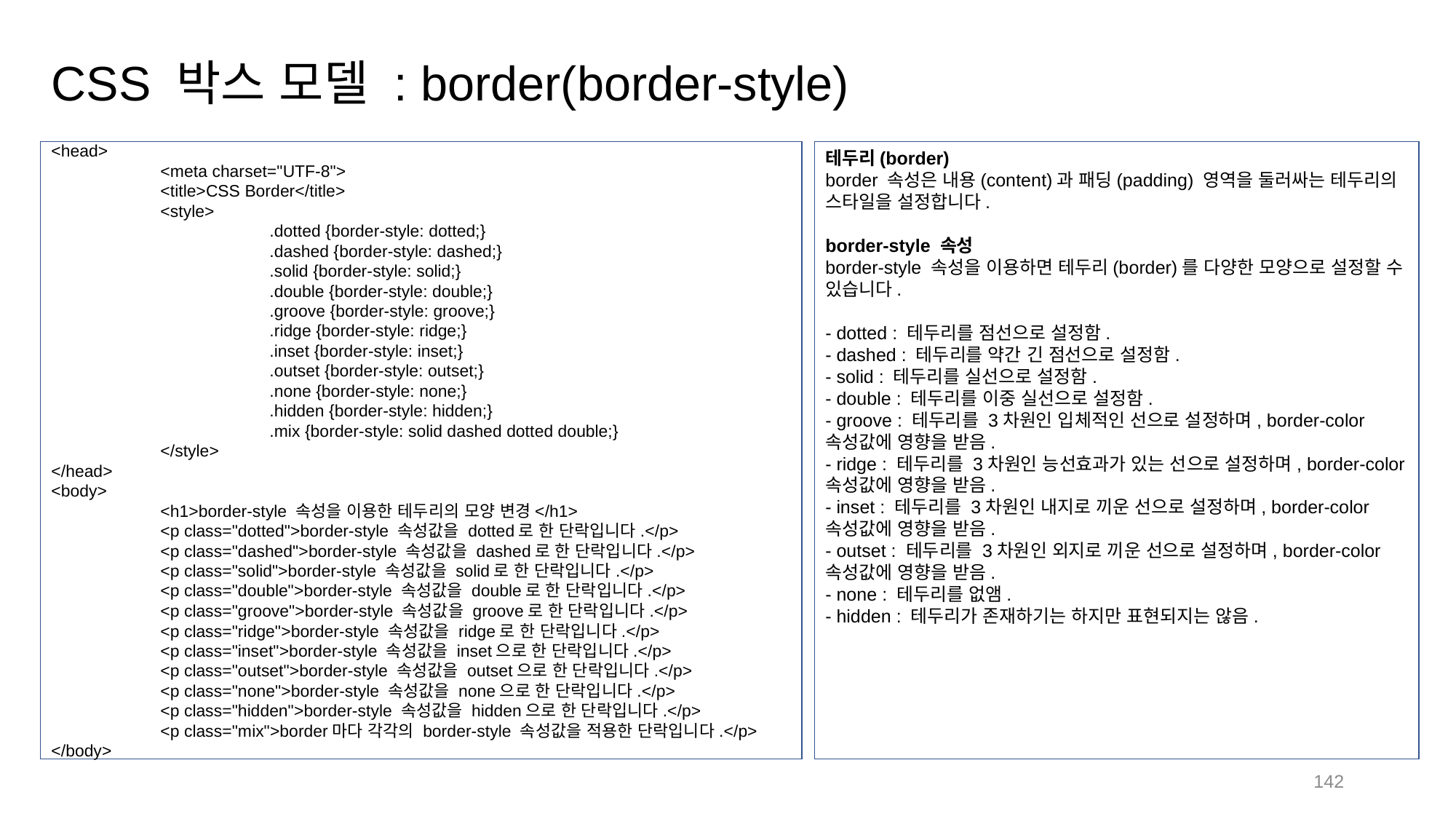

# CSS 박스 모델 : border(border-style)
<head>
	<meta charset="UTF-8">
	<title>CSS Border</title>
	<style>
		.dotted {border-style: dotted;}
		.dashed {border-style: dashed;}
		.solid {border-style: solid;}
		.double {border-style: double;}
		.groove {border-style: groove;}
		.ridge {border-style: ridge;}
		.inset {border-style: inset;}
		.outset {border-style: outset;}
		.none {border-style: none;}
		.hidden {border-style: hidden;}
		.mix {border-style: solid dashed dotted double;}
	</style>
</head>
<body>
	<h1>border-style 속성을 이용한 테두리의 모양 변경</h1>
	<p class="dotted">border-style 속성값을 dotted로 한 단락입니다.</p>
	<p class="dashed">border-style 속성값을 dashed로 한 단락입니다.</p>
	<p class="solid">border-style 속성값을 solid로 한 단락입니다.</p>
	<p class="double">border-style 속성값을 double로 한 단락입니다.</p>
	<p class="groove">border-style 속성값을 groove로 한 단락입니다.</p>
	<p class="ridge">border-style 속성값을 ridge로 한 단락입니다.</p>
	<p class="inset">border-style 속성값을 inset으로 한 단락입니다.</p>
	<p class="outset">border-style 속성값을 outset으로 한 단락입니다.</p>
	<p class="none">border-style 속성값을 none으로 한 단락입니다.</p>
	<p class="hidden">border-style 속성값을 hidden으로 한 단락입니다.</p>
	<p class="mix">border마다 각각의 border-style 속성값을 적용한 단락입니다.</p>
</body>
테두리(border)
border 속성은 내용(content)과 패딩(padding) 영역을 둘러싸는 테두리의 스타일을 설정합니다.

border-style 속성
border-style 속성을 이용하면 테두리(border)를 다양한 모양으로 설정할 수 있습니다.

- dotted : 테두리를 점선으로 설정함.
- dashed : 테두리를 약간 긴 점선으로 설정함.
- solid : 테두리를 실선으로 설정함.
- double : 테두리를 이중 실선으로 설정함.
- groove : 테두리를 3차원인 입체적인 선으로 설정하며, border-color 속성값에 영향을 받음.
- ridge : 테두리를 3차원인 능선효과가 있는 선으로 설정하며, border-color 속성값에 영향을 받음.
- inset : 테두리를 3차원인 내지로 끼운 선으로 설정하며, border-color 속성값에 영향을 받음.
- outset : 테두리를 3차원인 외지로 끼운 선으로 설정하며, border-color 속성값에 영향을 받음.
- none : 테두리를 없앰.
- hidden : 테두리가 존재하기는 하지만 표현되지는 않음.

142